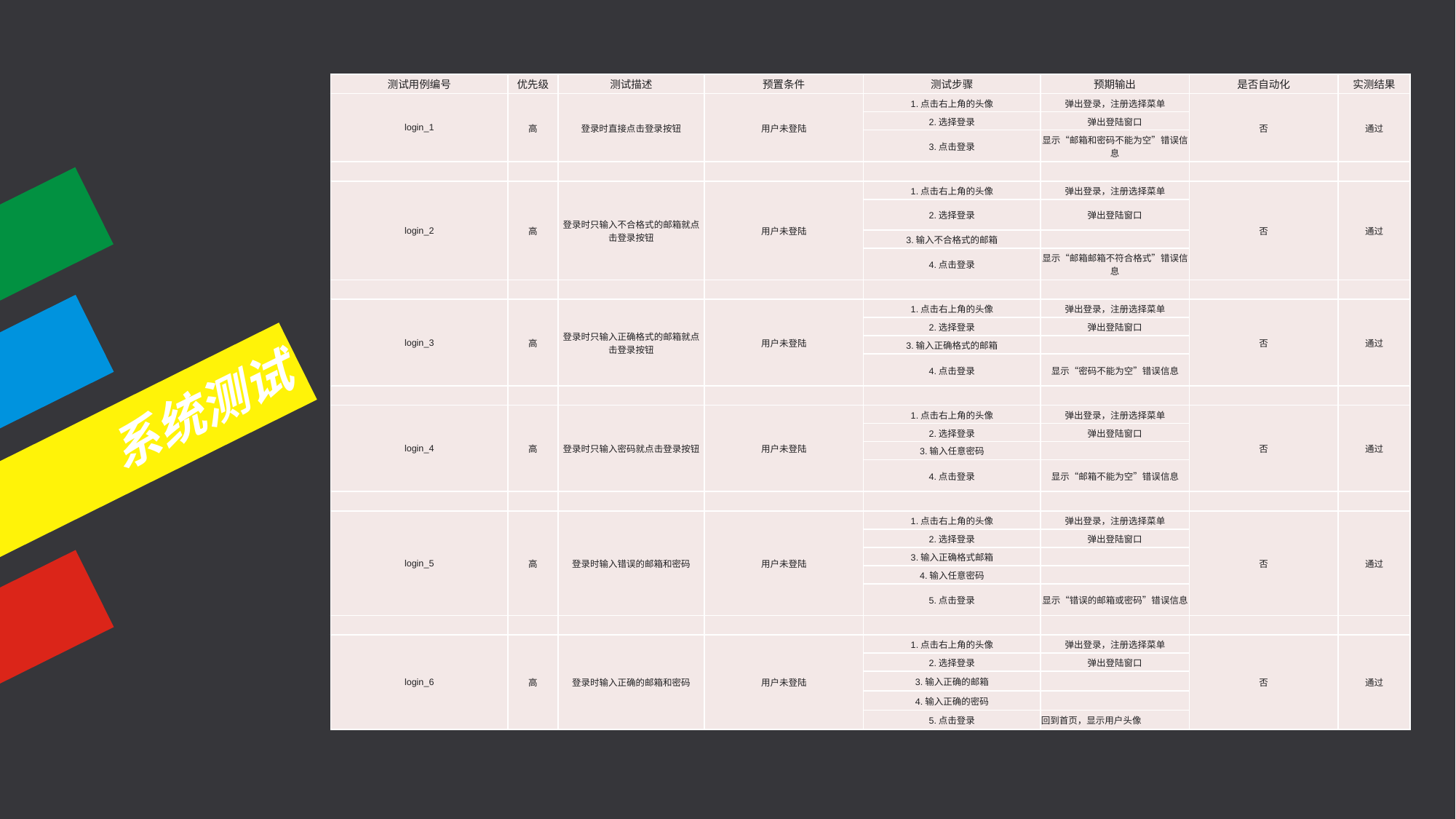

| 测试用例编号 | 优先级 | 测试描述 | 预置条件 | 测试步骤 | 预期输出 | 是否自动化 | 实测结果 |
| --- | --- | --- | --- | --- | --- | --- | --- |
| login\_1 | 高 | 登录时直接点击登录按钮 | 用户未登陆 | 1.点击右上角的头像 | 弹出登录，注册选择菜单 | 否 | 通过 |
|  |  |  |  | 2.选择登录 | 弹出登陆窗口 |  |  |
|  |  |  |  | 3.点击登录 | 显示“邮箱和密码不能为空”错误信息 |  |  |
|  |  |  |  |  |  |  |  |
| login\_2 | 高 | 登录时只输入不合格式的邮箱就点击登录按钮 | 用户未登陆 | 1.点击右上角的头像 | 弹出登录，注册选择菜单 | 否 | 通过 |
|  |  |  |  | 2.选择登录 | 弹出登陆窗口 |  |  |
|  |  |  |  | 3.输入不合格式的邮箱 |  |  |  |
|  |  |  |  | 4.点击登录 | 显示“邮箱邮箱不符合格式”错误信息 |  |  |
|  |  |  |  |  |  |  |  |
| login\_3 | 高 | 登录时只输入正确格式的邮箱就点击登录按钮 | 用户未登陆 | 1.点击右上角的头像 | 弹出登录，注册选择菜单 | 否 | 通过 |
|  |  |  |  | 2.选择登录 | 弹出登陆窗口 |  |  |
|  |  |  |  | 3.输入正确格式的邮箱 |  |  |  |
|  |  |  |  | 4.点击登录 | 显示“密码不能为空”错误信息 |  |  |
|  |  |  |  |  |  |  |  |
| login\_4 | 高 | 登录时只输入密码就点击登录按钮 | 用户未登陆 | 1.点击右上角的头像 | 弹出登录，注册选择菜单 | 否 | 通过 |
|  |  |  |  | 2.选择登录 | 弹出登陆窗口 |  |  |
|  |  |  |  | 3.输入任意密码 |  |  |  |
|  |  |  |  | 4.点击登录 | 显示“邮箱不能为空”错误信息 |  |  |
|  |  |  |  |  |  |  |  |
| login\_5 | 高 | 登录时输入错误的邮箱和密码 | 用户未登陆 | 1.点击右上角的头像 | 弹出登录，注册选择菜单 | 否 | 通过 |
|  |  |  |  | 2.选择登录 | 弹出登陆窗口 |  |  |
|  |  |  |  | 3.输入正确格式邮箱 |  |  |  |
|  |  |  |  | 4.输入任意密码 |  |  |  |
|  |  |  |  | 5.点击登录 | 显示“错误的邮箱或密码”错误信息 |  |  |
|  |  |  |  |  |  |  |  |
| login\_6 | 高 | 登录时输入正确的邮箱和密码 | 用户未登陆 | 1.点击右上角的头像 | 弹出登录，注册选择菜单 | 否 | 通过 |
|  |  |  |  | 2.选择登录 | 弹出登陆窗口 |  |  |
|  |  |  |  | 3.输入正确的邮箱 |  |  |  |
|  |  |  |  | 4.输入正确的密码 |  |  |  |
|  |  |  |  | 5.点击登录 | 回到首页，显示用户头像 |  |  |

系统测试